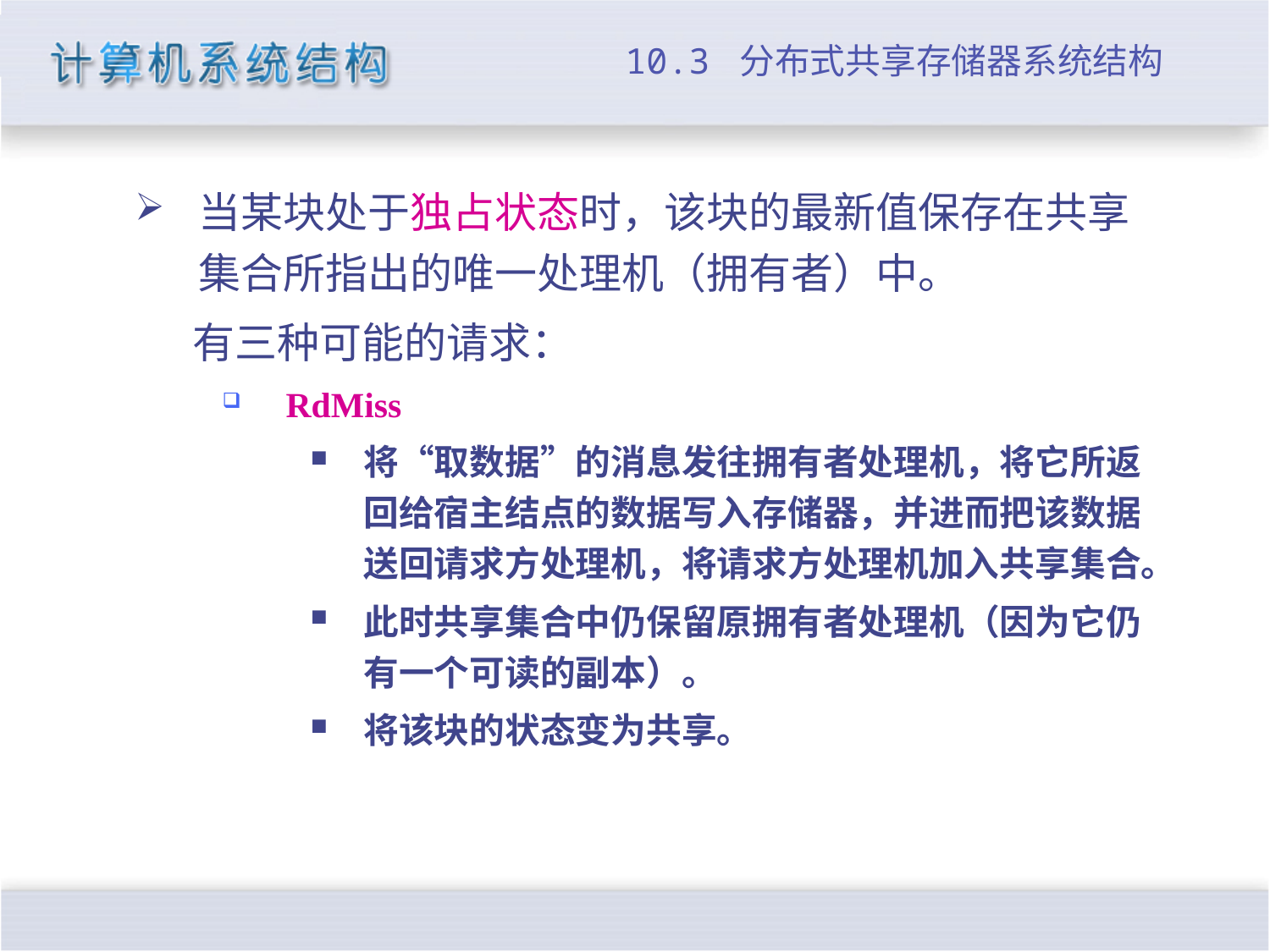

# 10.3 分布式共享存储器系统结构
当某块处于独占状态时，该块的最新值保存在共享集合所指出的唯一处理机（拥有者）中。
     有三种可能的请求：
RdMiss
将“取数据”的消息发往拥有者处理机，将它所返回给宿主结点的数据写入存储器，并进而把该数据送回请求方处理机，将请求方处理机加入共享集合。
此时共享集合中仍保留原拥有者处理机（因为它仍有一个可读的副本）。
将该块的状态变为共享。